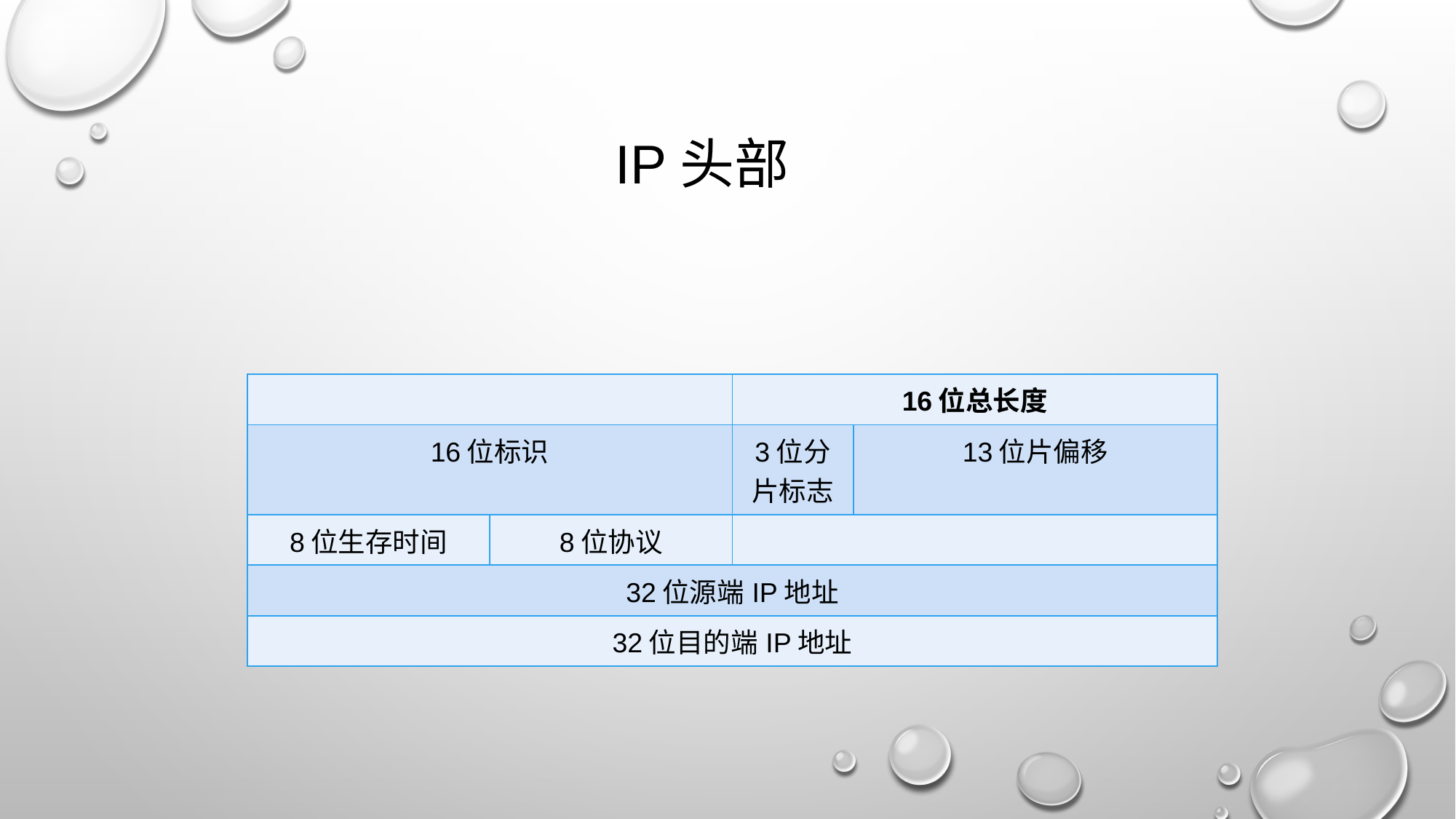

# Ip头部
|  |  | 16位总长度 |  |
| --- | --- | --- | --- |
| 16位标识 |  | 3位分片标志 | 13位片偏移 |
| 8位生存时间 | 8位协议 |  |  |
| 32位源端IP地址 |  |  |  |
| 32位目的端IP地址 |  |  |  |